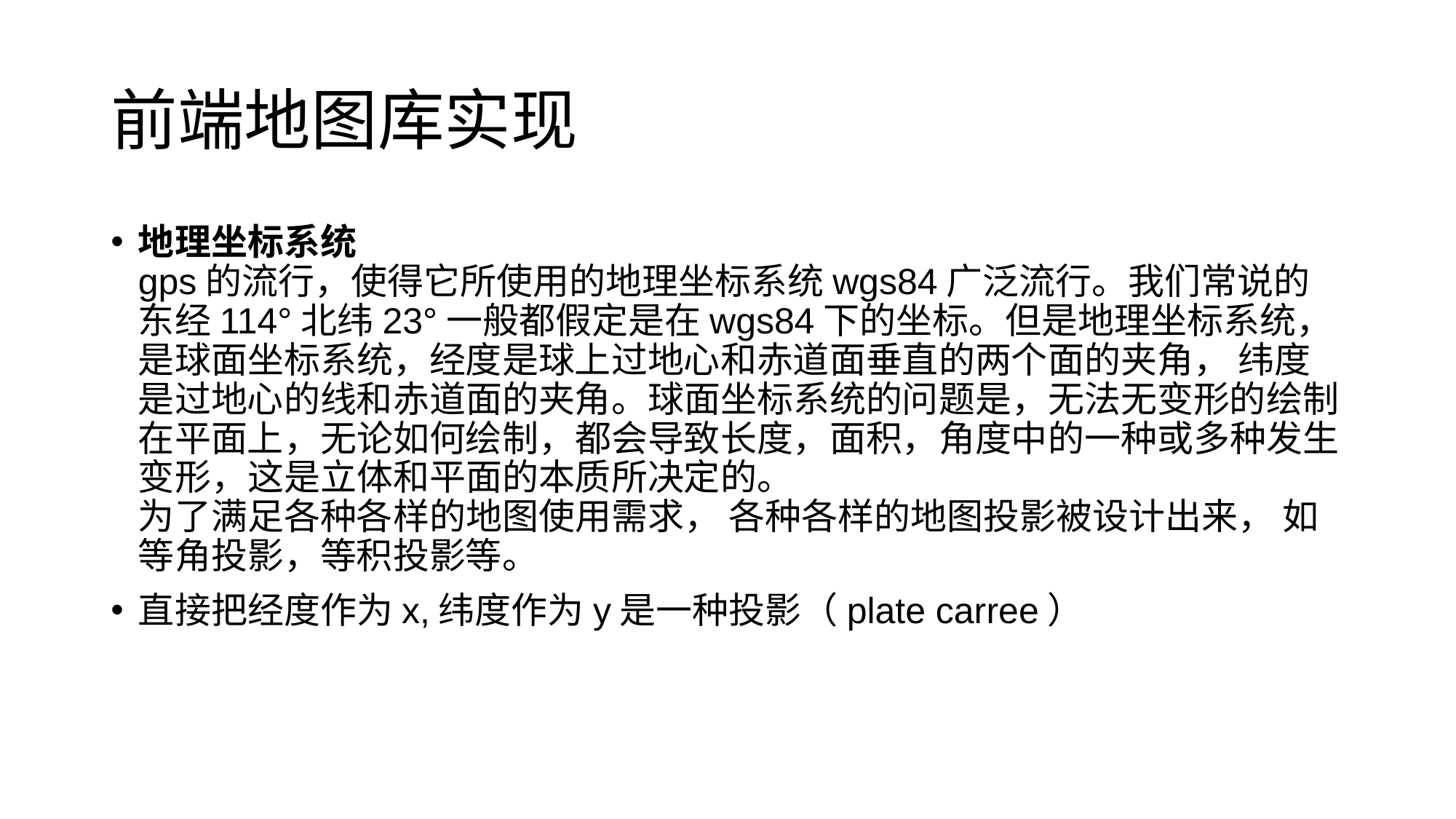

# 前端地图库实现
地理坐标系统
gps的流行，使得它所使用的地理坐标系统wgs84广泛流行。我们常说的东经114°北纬23°一般都假定是在wgs84下的坐标。但是地理坐标系统，是球面坐标系统，经度是球上过地心和赤道面垂直的两个面的夹角， 纬度是过地心的线和赤道面的夹角。球面坐标系统的问题是，无法无变形的绘制在平面上，无论如何绘制，都会导致长度，面积，角度中的一种或多种发生变形，这是立体和平面的本质所决定的。
为了满足各种各样的地图使用需求， 各种各样的地图投影被设计出来， 如等角投影，等积投影等。
直接把经度作为x,纬度作为y是一种投影（plate carree）